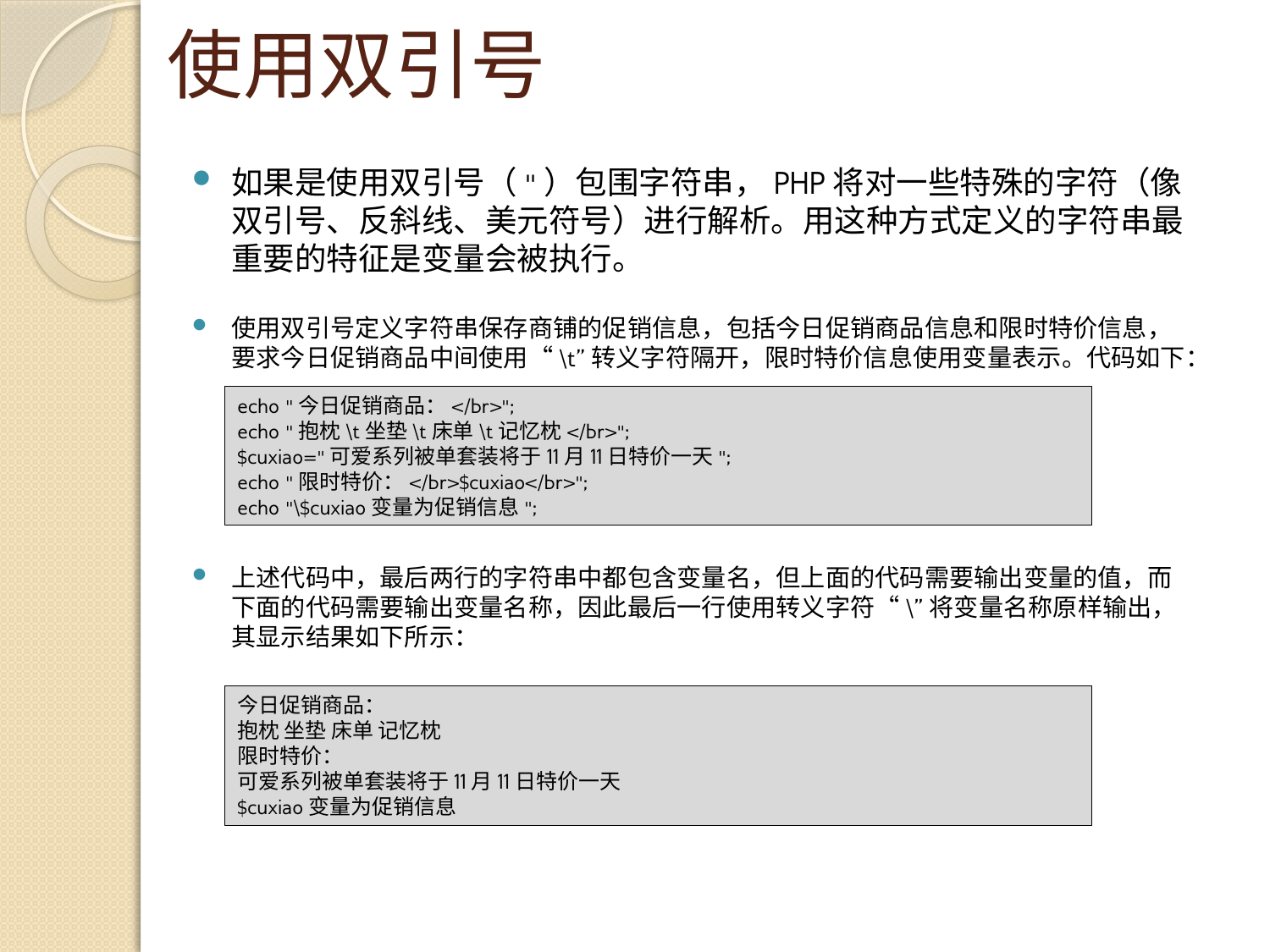

# 使用双引号
如果是使用双引号（"）包围字符串，PHP将对一些特殊的字符（像双引号、反斜线、美元符号）进行解析。用这种方式定义的字符串最重要的特征是变量会被执行。
使用双引号定义字符串保存商铺的促销信息，包括今日促销商品信息和限时特价信息，要求今日促销商品中间使用“\t”转义字符隔开，限时特价信息使用变量表示。代码如下：
echo "今日促销商品：</br>";
echo "抱枕\t坐垫\t床单\t记忆枕</br>";
$cuxiao="可爱系列被单套装将于11月11日特价一天";
echo "限时特价：</br>$cuxiao</br>";
echo "\$cuxiao变量为促销信息";
上述代码中，最后两行的字符串中都包含变量名，但上面的代码需要输出变量的值，而下面的代码需要输出变量名称，因此最后一行使用转义字符“\”将变量名称原样输出，其显示结果如下所示：
今日促销商品：
抱枕 坐垫 床单 记忆枕
限时特价：
可爱系列被单套装将于11月11日特价一天
$cuxiao变量为促销信息